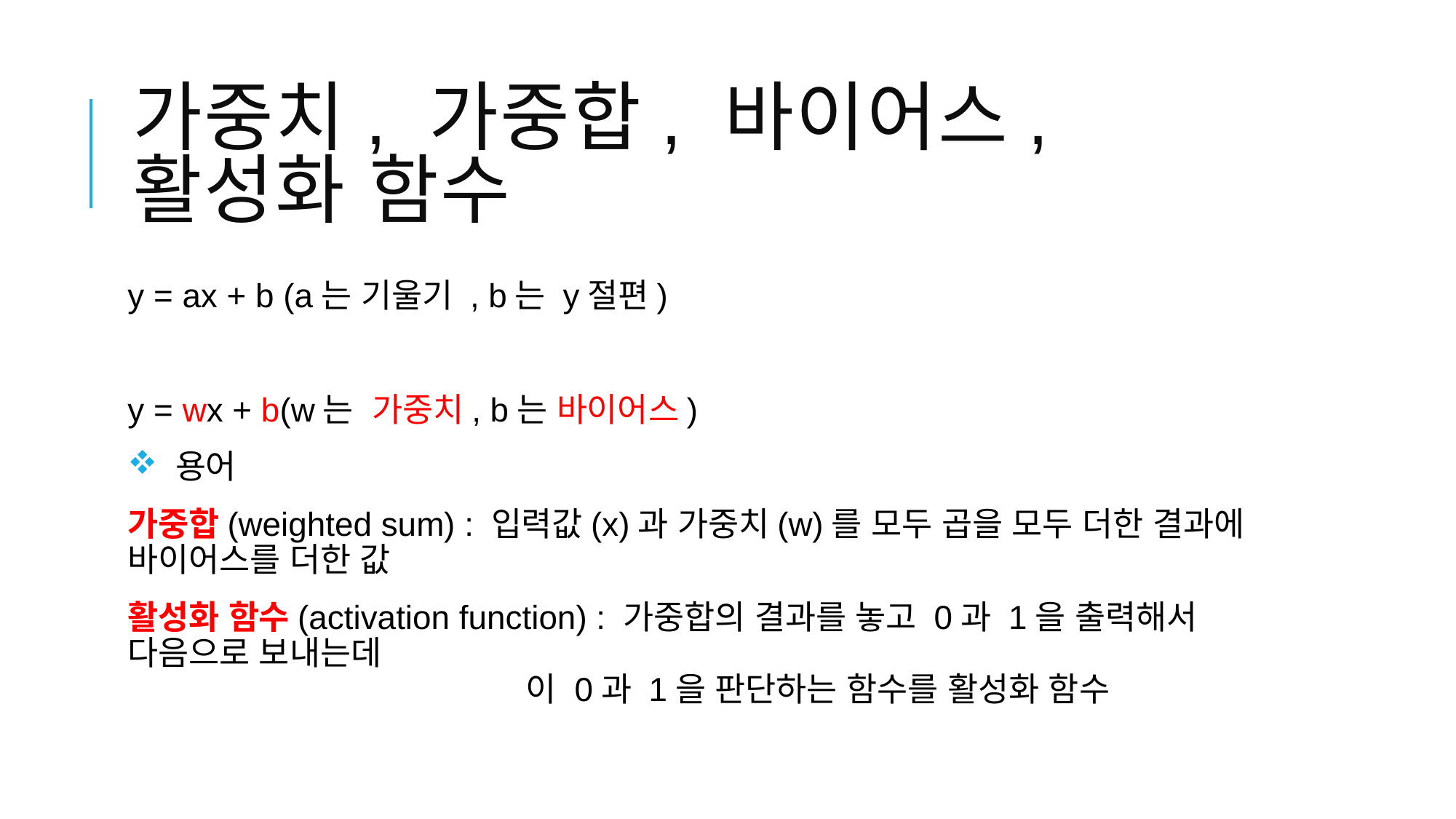

# 가중치, 가중합, 바이어스, 활성화 함수
y = ax + b (a는 기울기 , b는 y절편)

y = wx + b(w는  가중치, b는 바이어스)
 용어
가중합(weighted sum) : 입력값(x)과 가중치(w)를 모두 곱을 모두 더한 결과에 바이어스를 더한 값
활성화 함수(activation function) : 가중합의 결과를 놓고 0과 1을 출력해서 다음으로 보내는데
                                           이 0과 1을 판단하는 함수를 활성화 함수